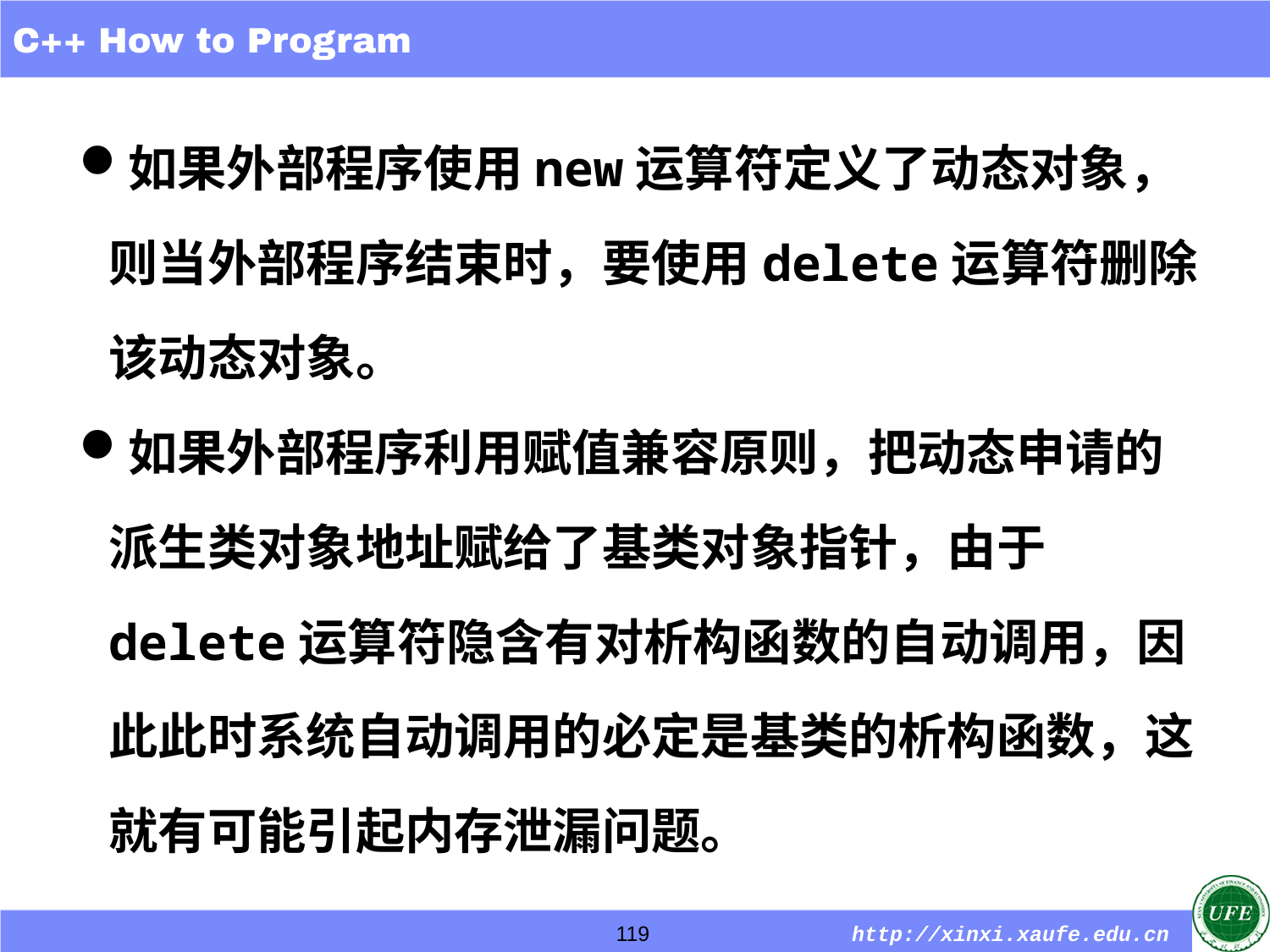

如果外部程序使用new运算符定义了动态对象，则当外部程序结束时，要使用delete运算符删除该动态对象。
如果外部程序利用赋值兼容原则，把动态申请的派生类对象地址赋给了基类对象指针，由于delete运算符隐含有对析构函数的自动调用，因此此时系统自动调用的必定是基类的析构函数，这就有可能引起内存泄漏问题。
119